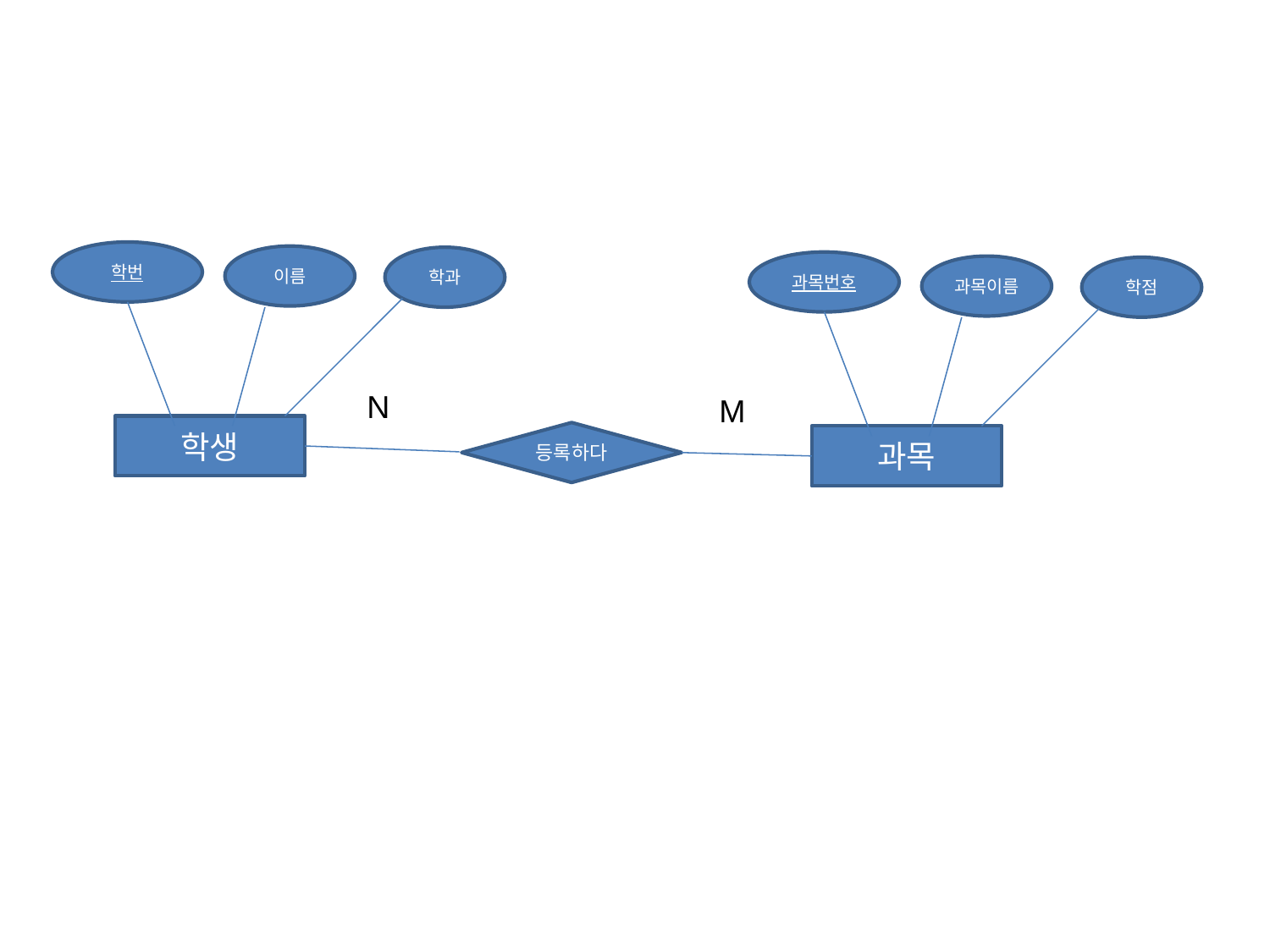

학번
이름
학과
과목번호
과목이름
학점
N
M
학생
등록하다
과목